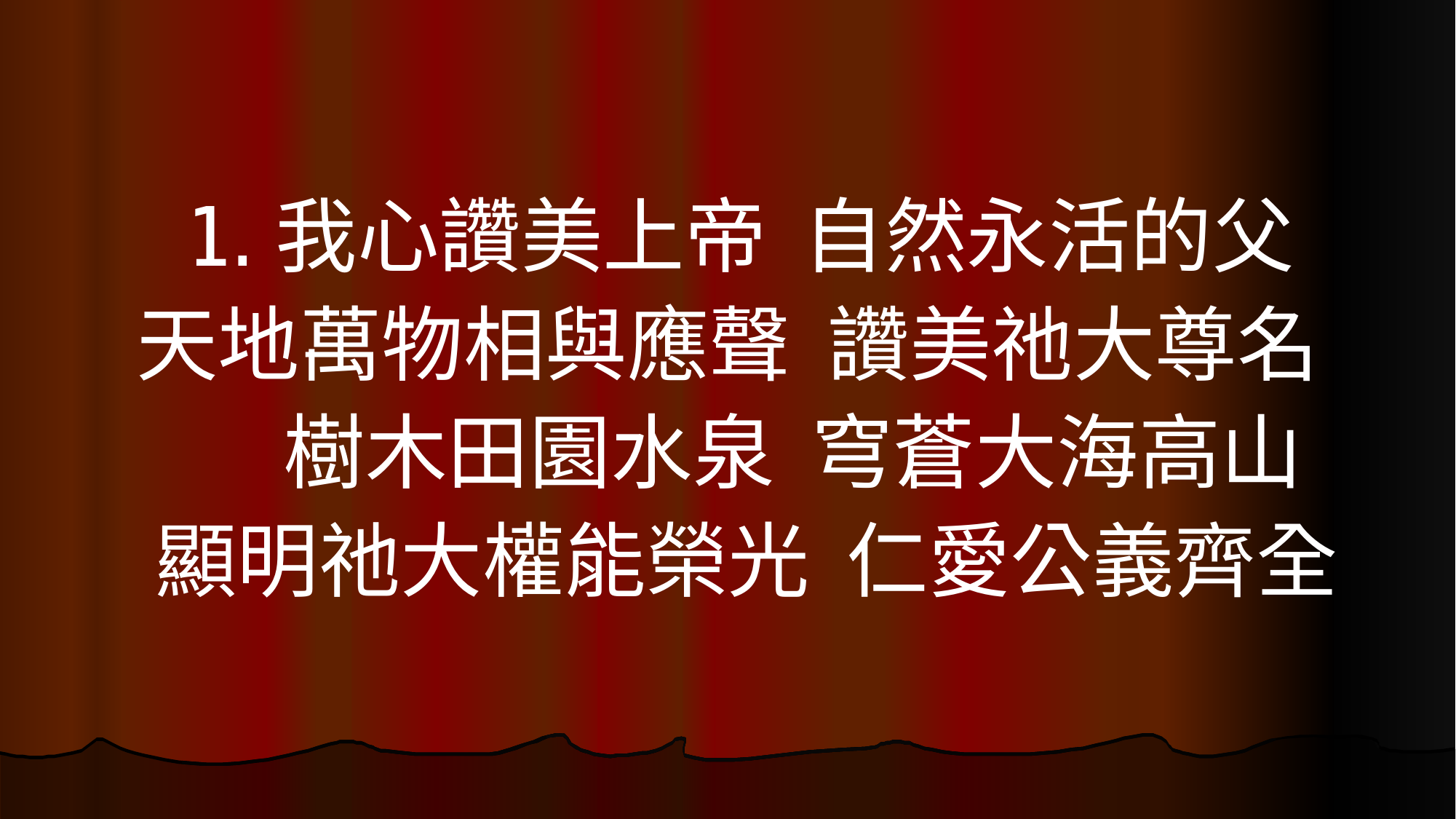

1.我心讚美上帝  自然永活的父
天地萬物相與應聲  讚美祂大尊名
    樹木田園水泉  穹蒼大海高山
顯明祂大權能榮光  仁愛公義齊全